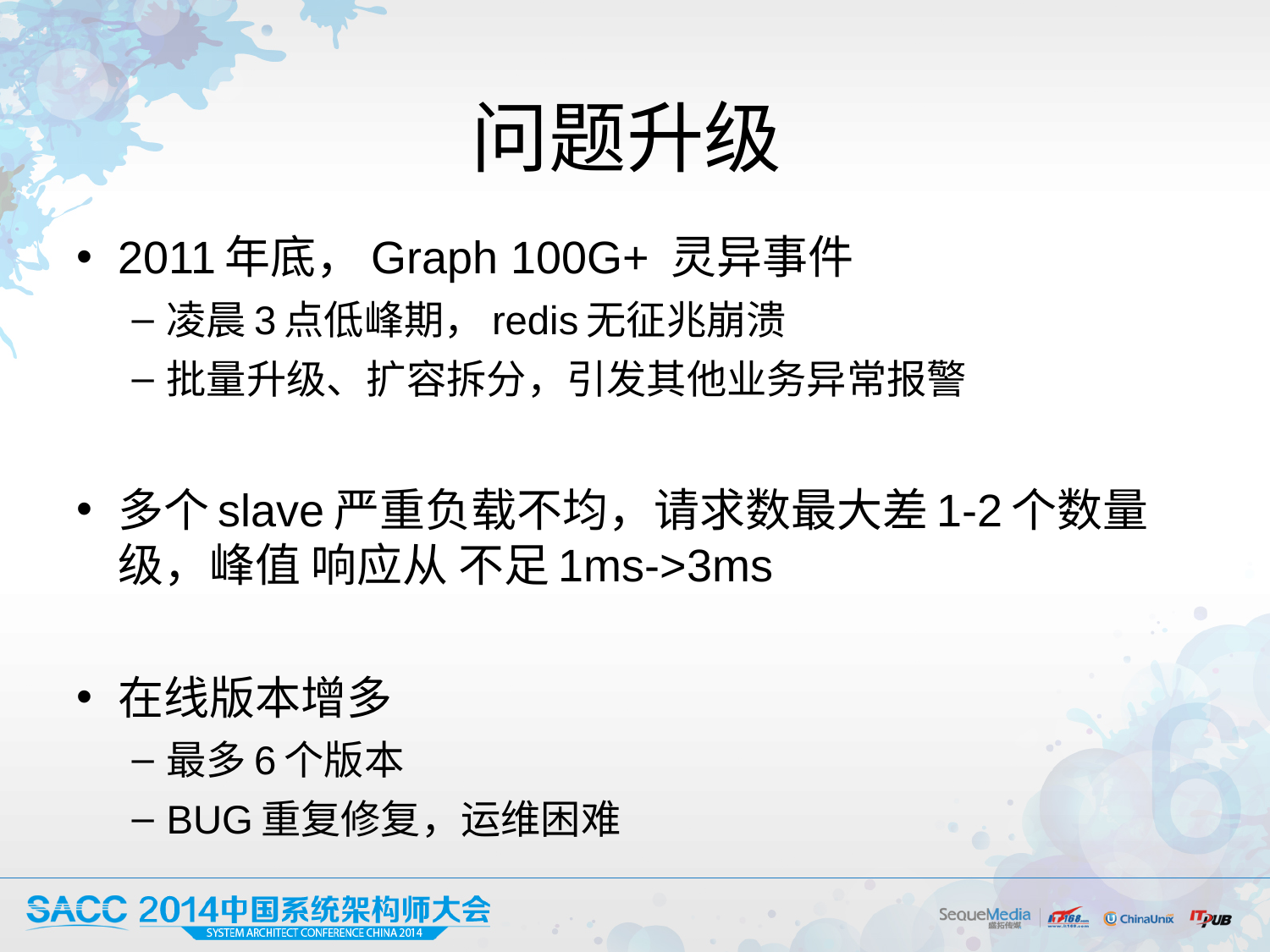

# 问题升级
2011年底，Graph 100G+ 灵异事件
凌晨3点低峰期，redis无征兆崩溃
批量升级、扩容拆分，引发其他业务异常报警

多个slave严重负载不均，请求数最大差1-2个数量级，峰值 响应从 不足1ms->3ms

在线版本增多
最多6个版本
BUG重复修复，运维困难